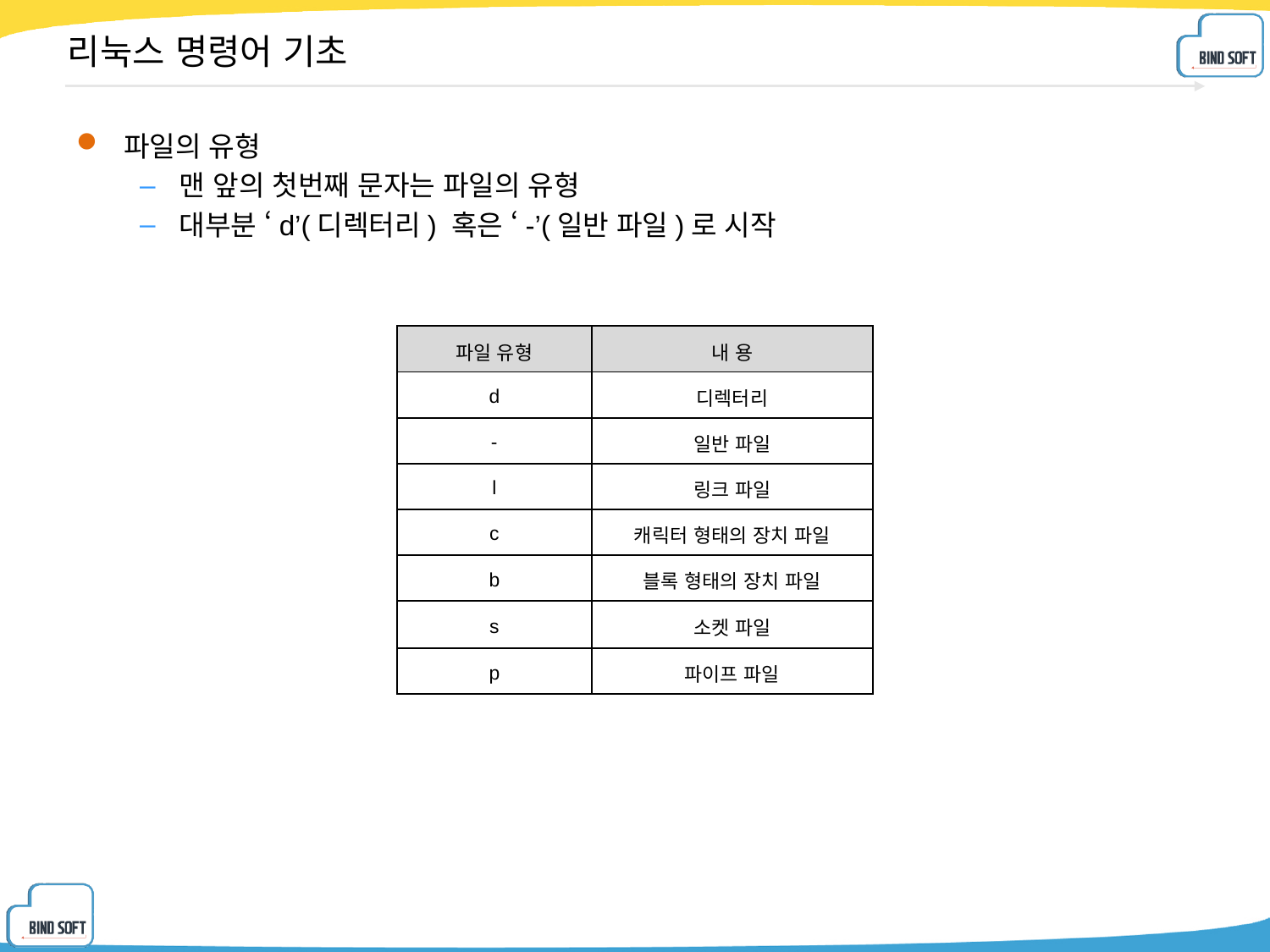

# 리눅스 명령어 기초
파일의 유형
맨 앞의 첫번째 문자는 파일의 유형
대부분 ‘d’(디렉터리) 혹은 ‘-’(일반 파일)로 시작
| 파일 유형 | 내 용 |
| --- | --- |
| d | 디렉터리 |
| - | 일반 파일 |
| l | 링크 파일 |
| c | 캐릭터 형태의 장치 파일 |
| b | 블록 형태의 장치 파일 |
| s | 소켓 파일 |
| p | 파이프 파일 |